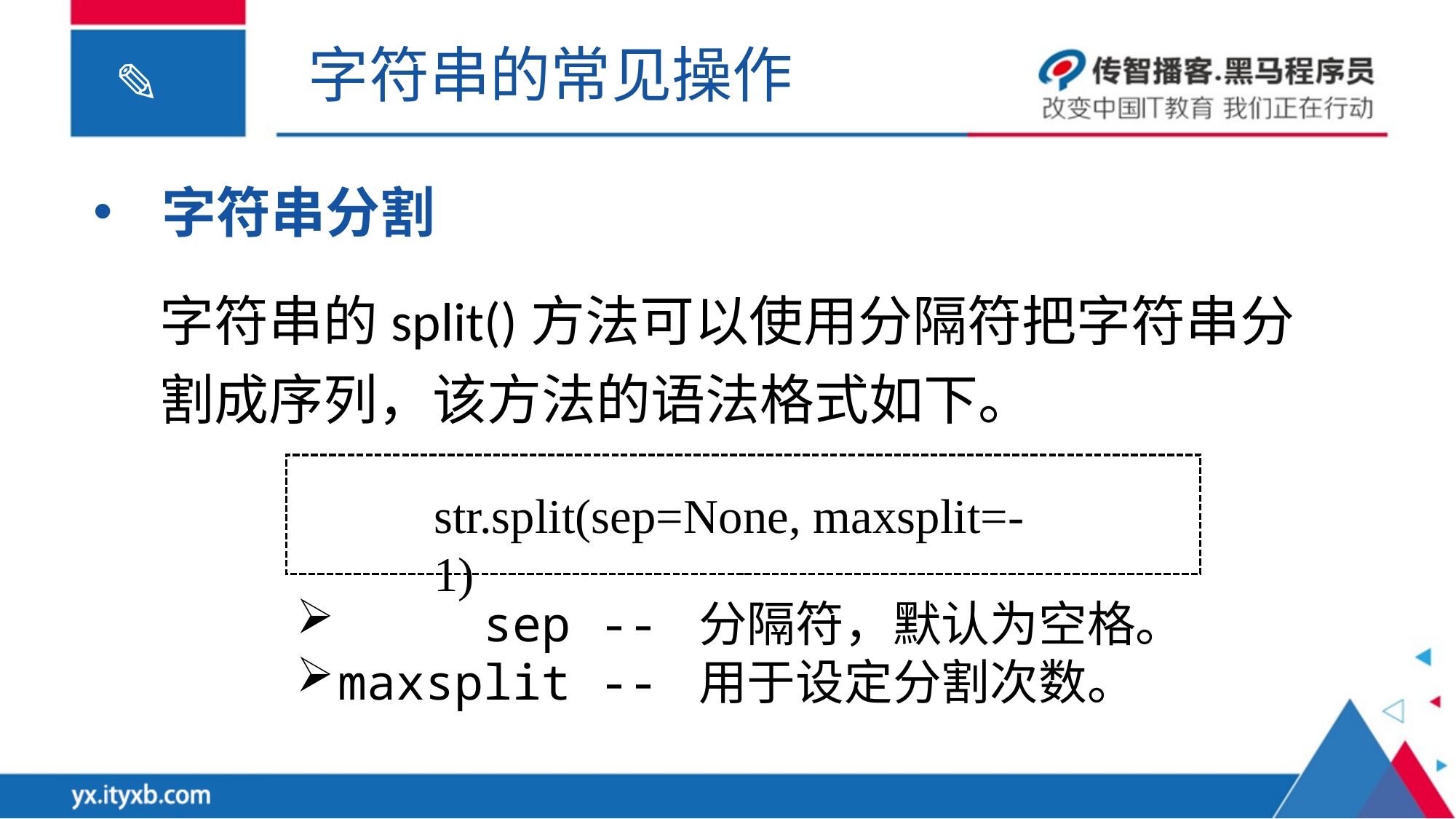

字符串的常见操作
字符串分割
字符串的split()方法可以使用分隔符把字符串分割成序列，该方法的语法格式如下。

str.split(sep=None, maxsplit=-1)
     sep -- 分隔符，默认为空格。
maxsplit -- 用于设定分割次数。